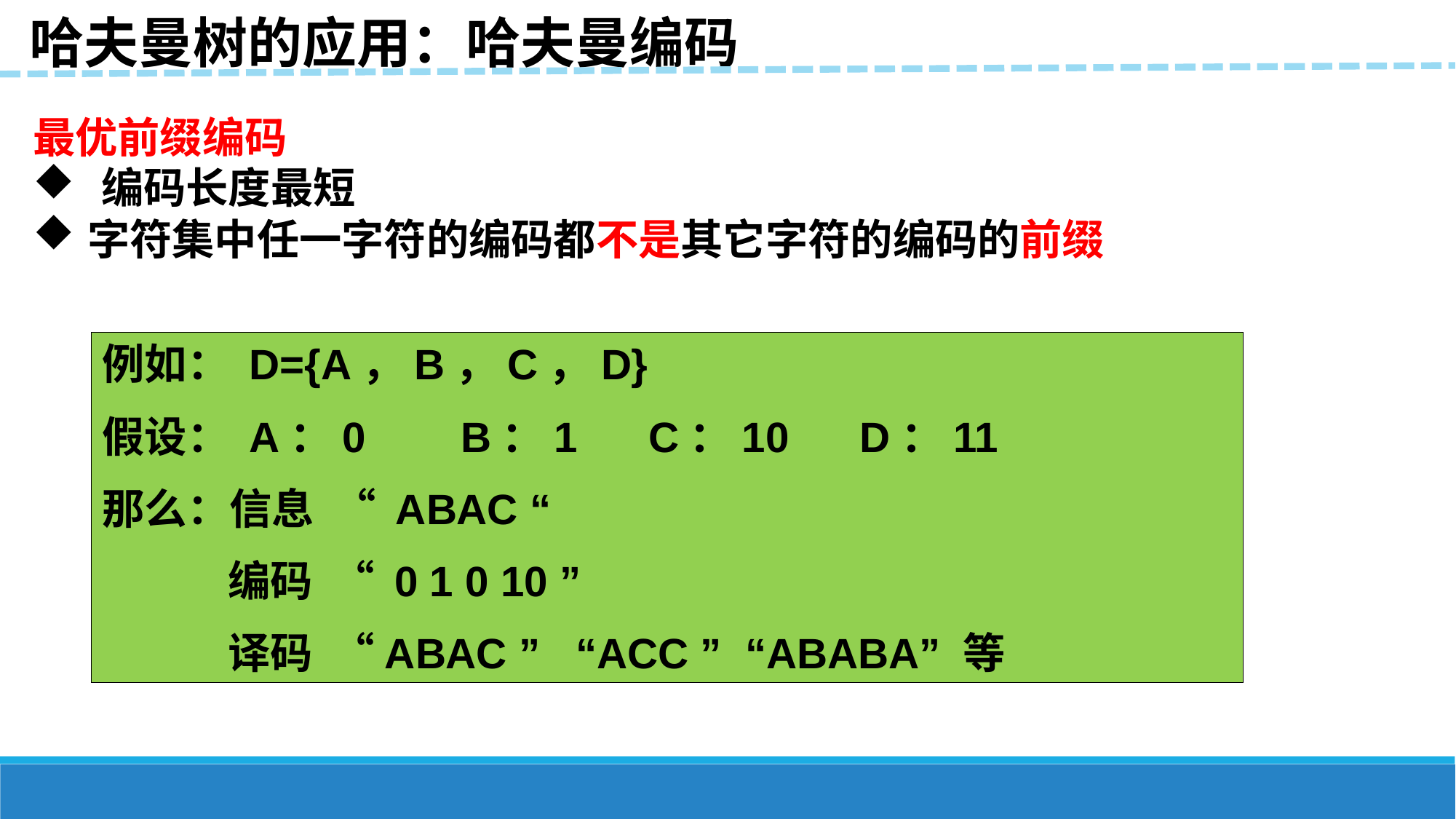

哈夫曼树的应用：哈夫曼编码
最优前缀编码
编码长度最短
字符集中任一字符的编码都不是其它字符的编码的前缀
例如： D={A，B，C，D}
假设： A：0        B：1      C：10      D：11
那么：信息  “ ABAC “
            编码  “ 0 1 0 10 ”
            译码  “ABAC ”   “ACC ”  “ABABA” 等